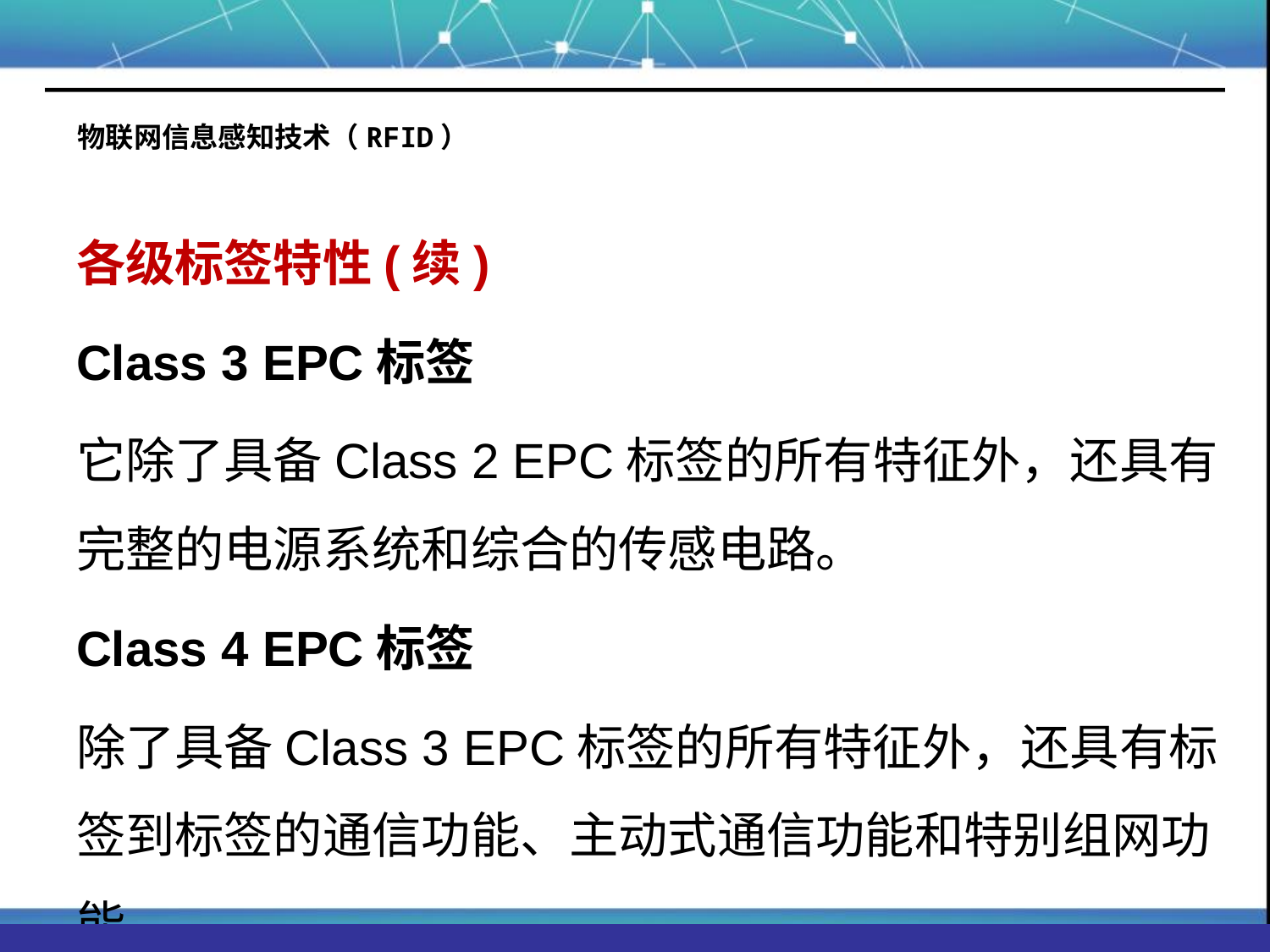

# 物联网信息感知技术（RFID）

各级标签特性(续)
Class 3 EPC标签
它除了具备Class 2 EPC标签的所有特征外，还具有完整的电源系统和综合的传感电路。
Class 4 EPC标签
除了具备Class 3 EPC标签的所有特征外，还具有标签到标签的通信功能、主动式通信功能和特别组网功能。